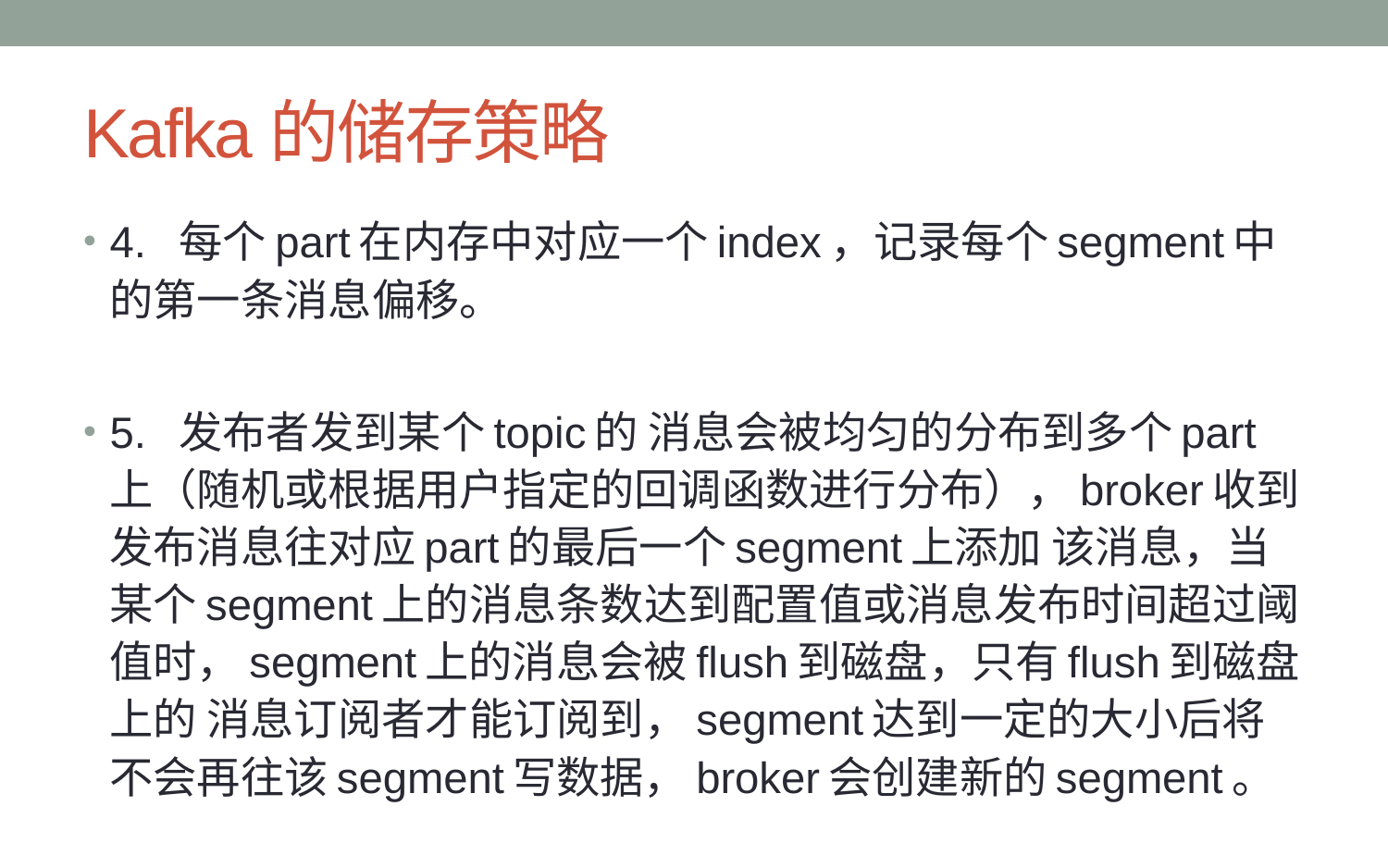

# Kafka的储存策略
4.  每个part在内存中对应一个index，记录每个segment中的第一条消息偏移。

5.  发布者发到某个topic的 消息会被均匀的分布到多个part上（随机或根据用户指定的回调函数进行分布），broker收到发布消息往对应part的最后一个segment上添加 该消息，当某个segment上的消息条数达到配置值或消息发布时间超过阈值时，segment上的消息会被flush到磁盘，只有flush到磁盘上的 消息订阅者才能订阅到，segment达到一定的大小后将不会再往该segment写数据，broker会创建新的segment。